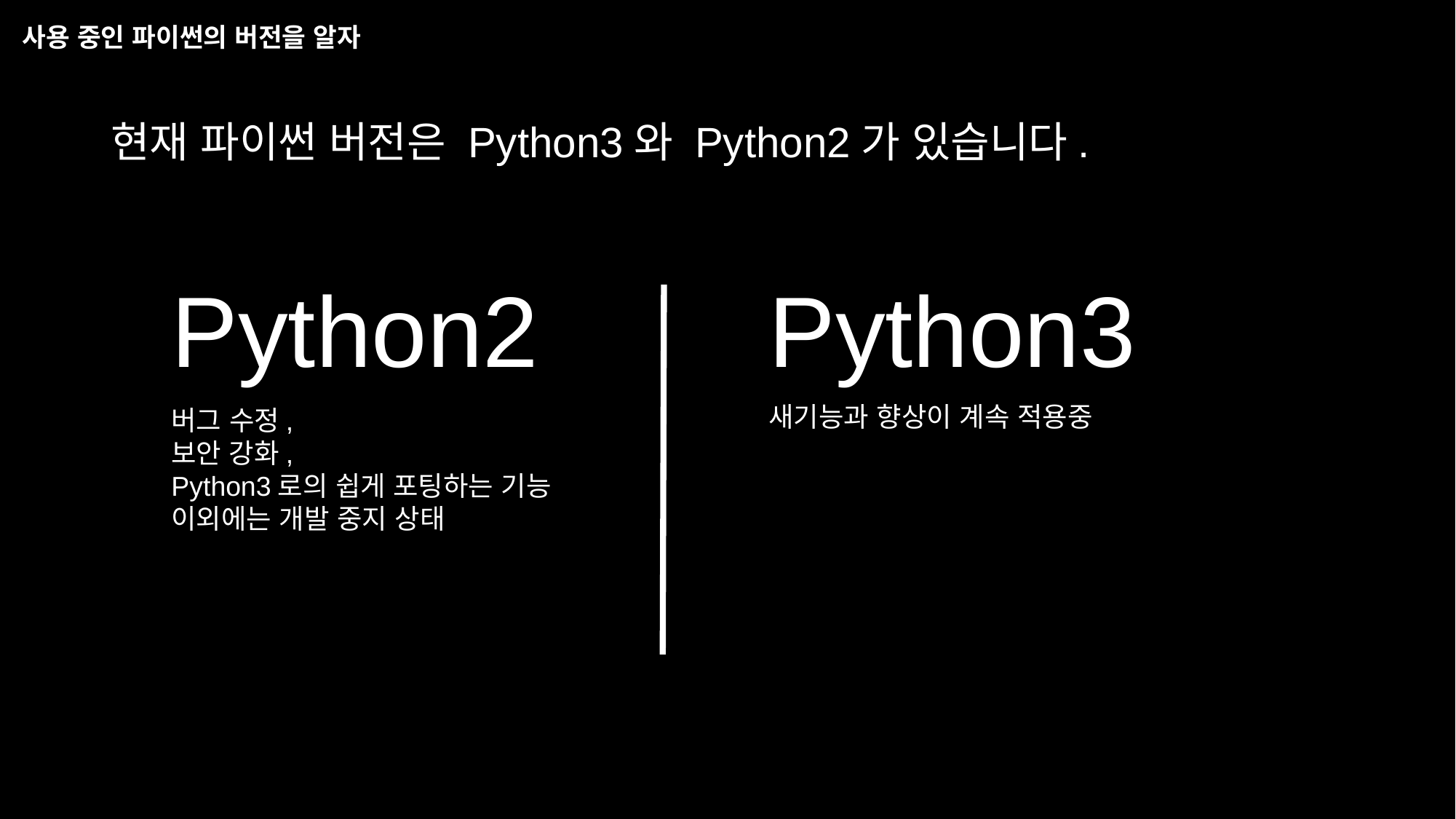

# 사용 중인 파이썬의 버전을 알자
현재 파이썬 버전은 Python3와 Python2가 있습니다.
Python2
Python3
새기능과 향상이 계속 적용중
버그 수정,
보안 강화,
Python3로의 쉽게 포팅하는 기능
이외에는 개발 중지 상태